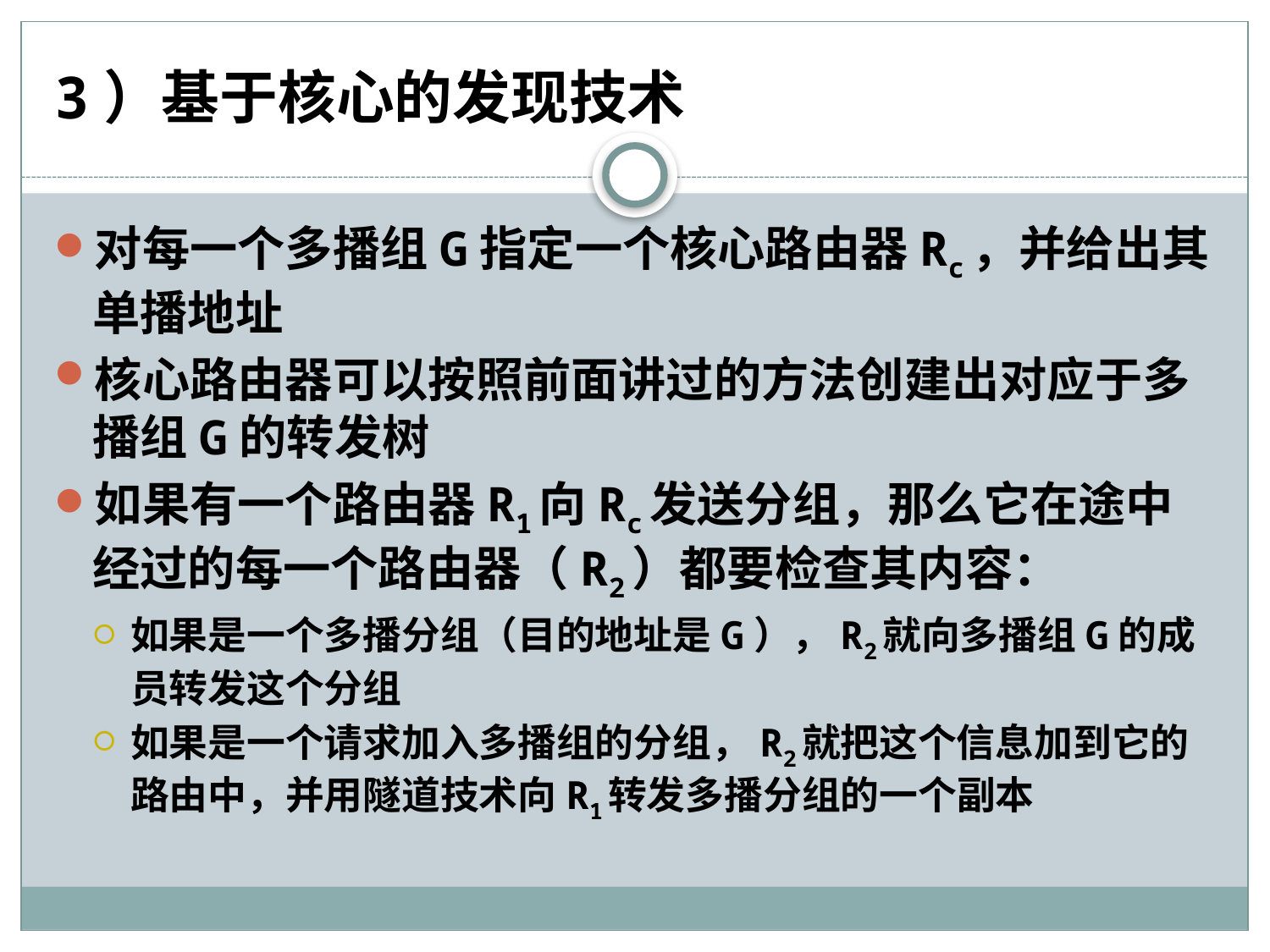

# 3）基于核心的发现技术
对每一个多播组G指定一个核心路由器Rc，并给出其单播地址
核心路由器可以按照前面讲过的方法创建出对应于多播组G的转发树
如果有一个路由器R1向Rc发送分组，那么它在途中经过的每一个路由器（R2）都要检查其内容：
如果是一个多播分组（目的地址是G），R2就向多播组G的成员转发这个分组
如果是一个请求加入多播组的分组，R2就把这个信息加到它的路由中，并用隧道技术向R1转发多播分组的一个副本